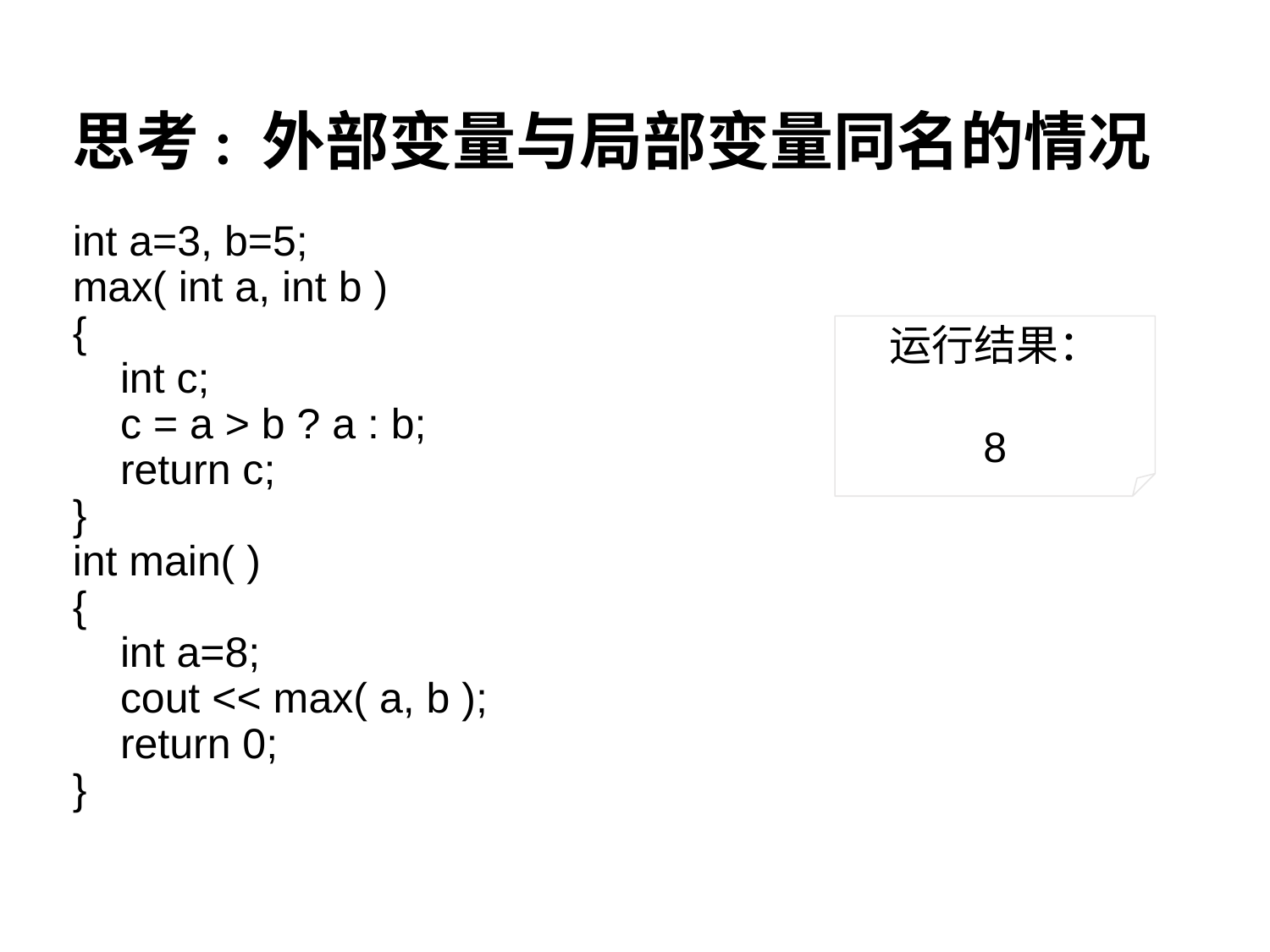

# 思考: 外部变量与局部变量同名的情况
int a=3, b=5;
max( int a, int b )
{
	int c;
	c = a > b ? a : b;
	return c;
}
int main( )
{
	int a=8;
	cout << max( a, b );
	return 0;
}
运行结果：

8